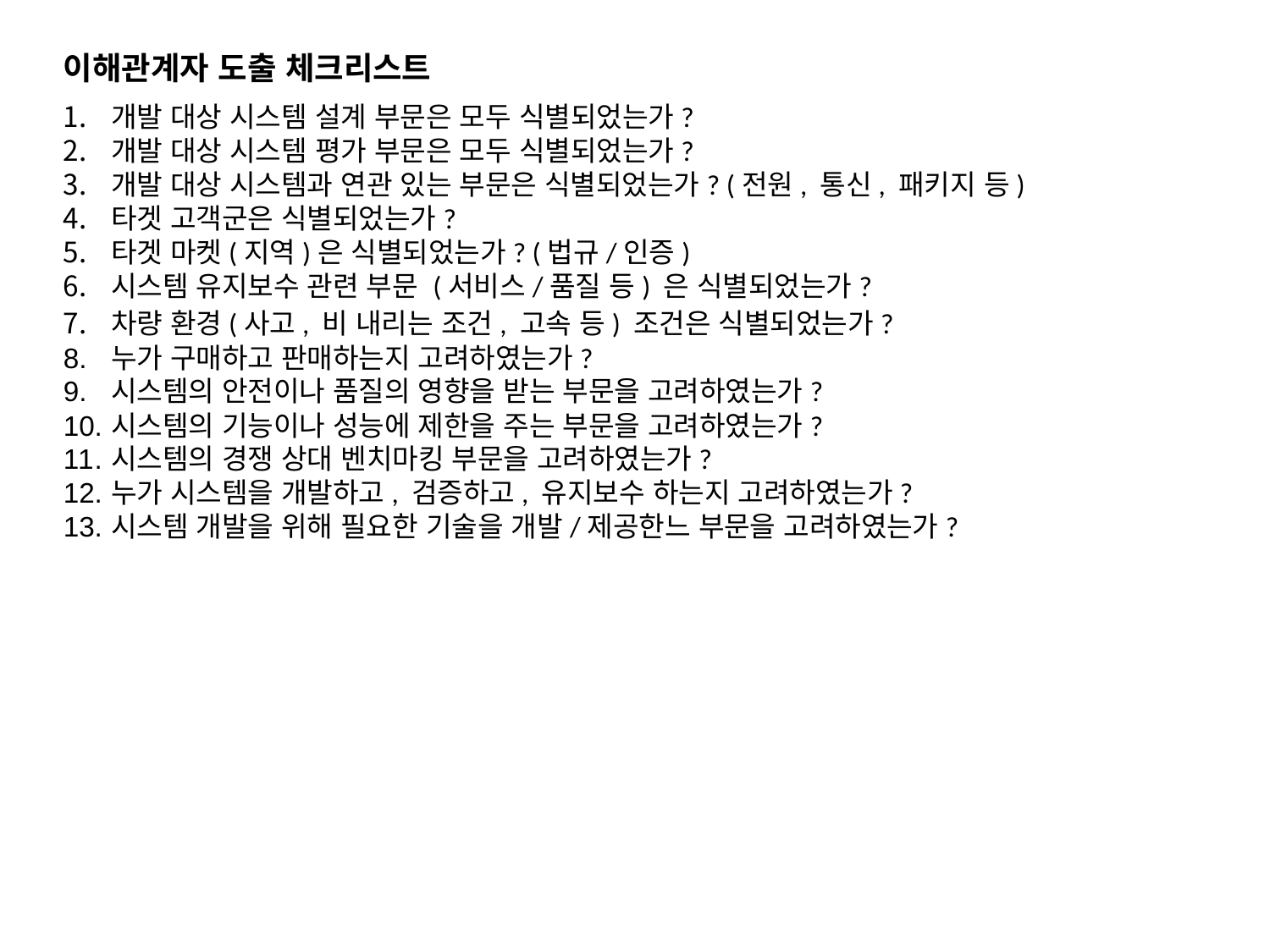

이해관계자 도출 체크리스트
개발 대상 시스템 설계 부문은 모두 식별되었는가?
개발 대상 시스템 평가 부문은 모두 식별되었는가?
개발 대상 시스템과 연관 있는 부문은 식별되었는가? (전원, 통신, 패키지 등)
타겟 고객군은 식별되었는가?
타겟 마켓(지역)은 식별되었는가? (법규/인증)
시스템 유지보수 관련 부문 (서비스/품질 등) 은 식별되었는가?
차량 환경(사고, 비 내리는 조건, 고속 등) 조건은 식별되었는가?시스템을 사용?
누가 구매하고 판매하는지 고려하였는가?
시스템의 안전이나 품질의 영향을 받는 부문을 고려하였는가?
시스템의 기능이나 성능에 제한을 주는 부문을 고려하였는가?
시스템의 경쟁 상대 벤치마킹 부문을 고려하였는가?
누가 시스템을 개발하고, 검증하고, 유지보수 하는지 고려하였는가?
시스템 개발을 위해 필요한 기술을 개발/제공한느 부문을 고려하였는가?